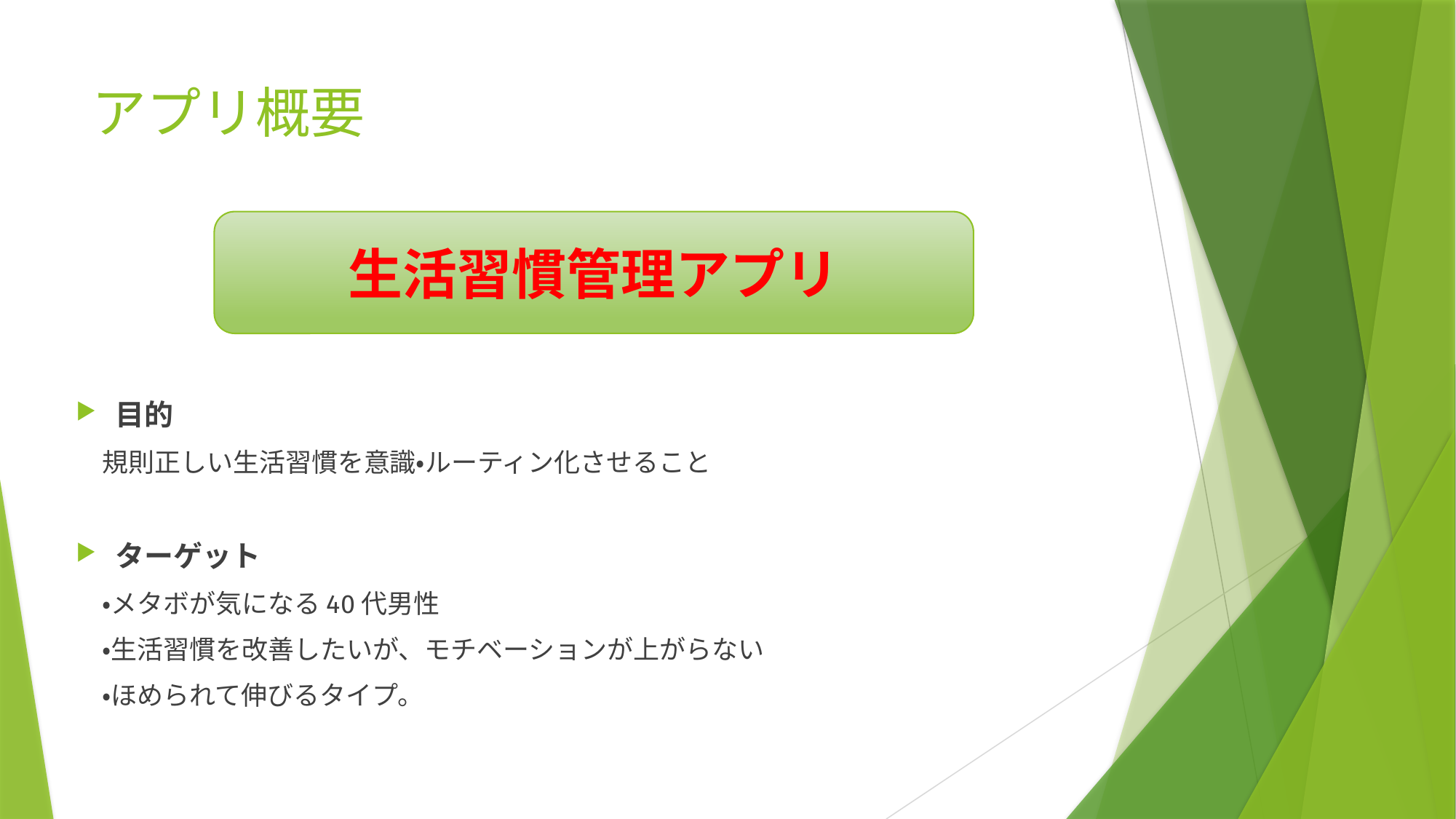

# アプリ概要
生活習慣管理アプリ

目的
　規則正しい生活習慣を意識・ルーティン化させること

ターゲット
　・メタボが気になる40代男性
　・生活習慣を改善したいが、モチベーションが上がらない
　・ほめられて伸びるタイプ。